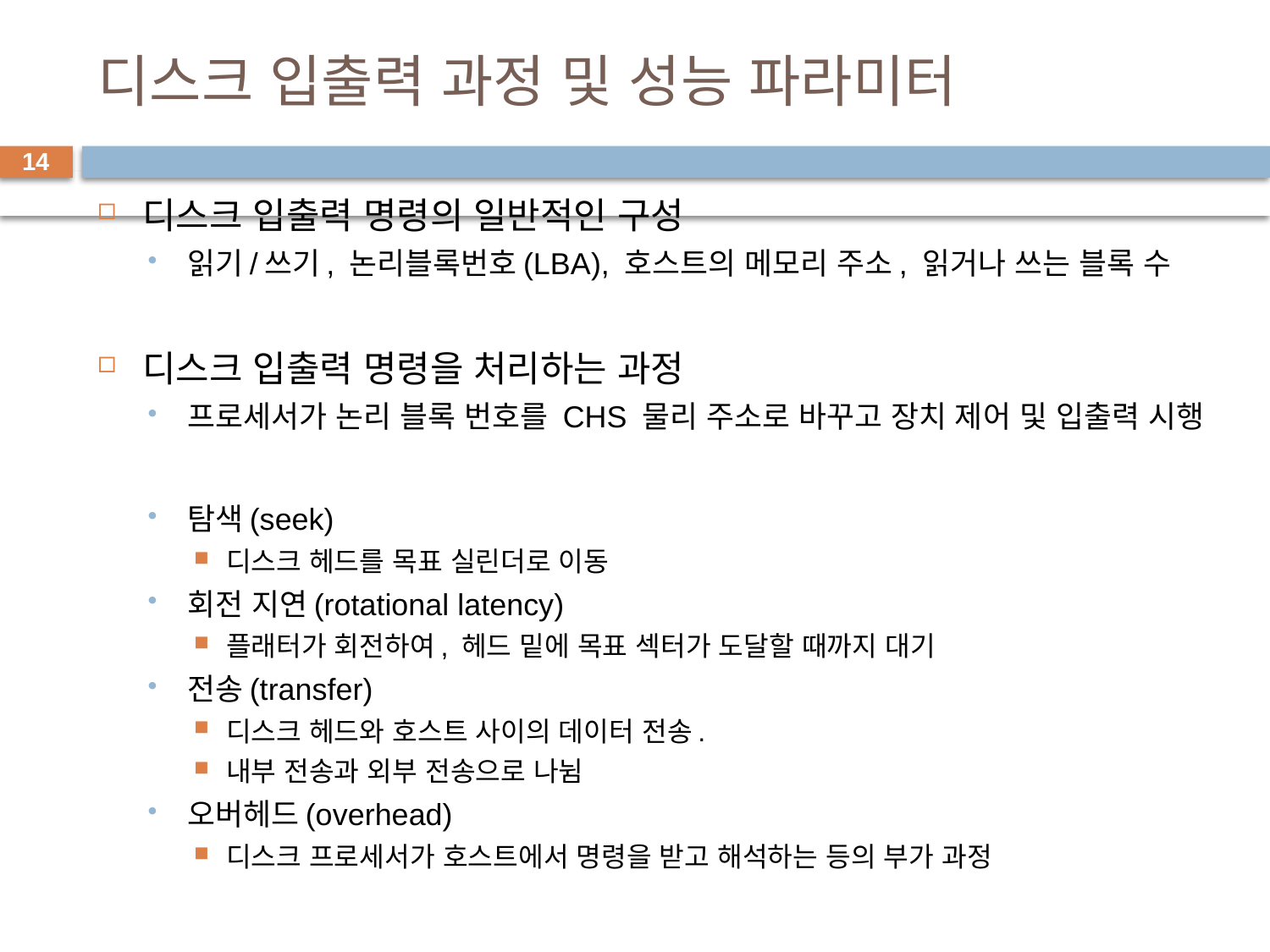

# 디스크 입출력 과정 및 성능 파라미터
14
디스크 입출력 명령의 일반적인 구성
읽기/쓰기, 논리블록번호(LBA), 호스트의 메모리 주소, 읽거나 쓰는 블록 수

디스크 입출력 명령을 처리하는 과정
프로세서가 논리 블록 번호를 CHS 물리 주소로 바꾸고 장치 제어 및 입출력 시행

탐색(seek)
디스크 헤드를 목표 실린더로 이동
회전 지연(rotational latency)
플래터가 회전하여, 헤드 밑에 목표 섹터가 도달할 때까지 대기
전송(transfer)
디스크 헤드와 호스트 사이의 데이터 전송.
내부 전송과 외부 전송으로 나뉨
오버헤드(overhead)
디스크 프로세서가 호스트에서 명령을 받고 해석하는 등의 부가 과정